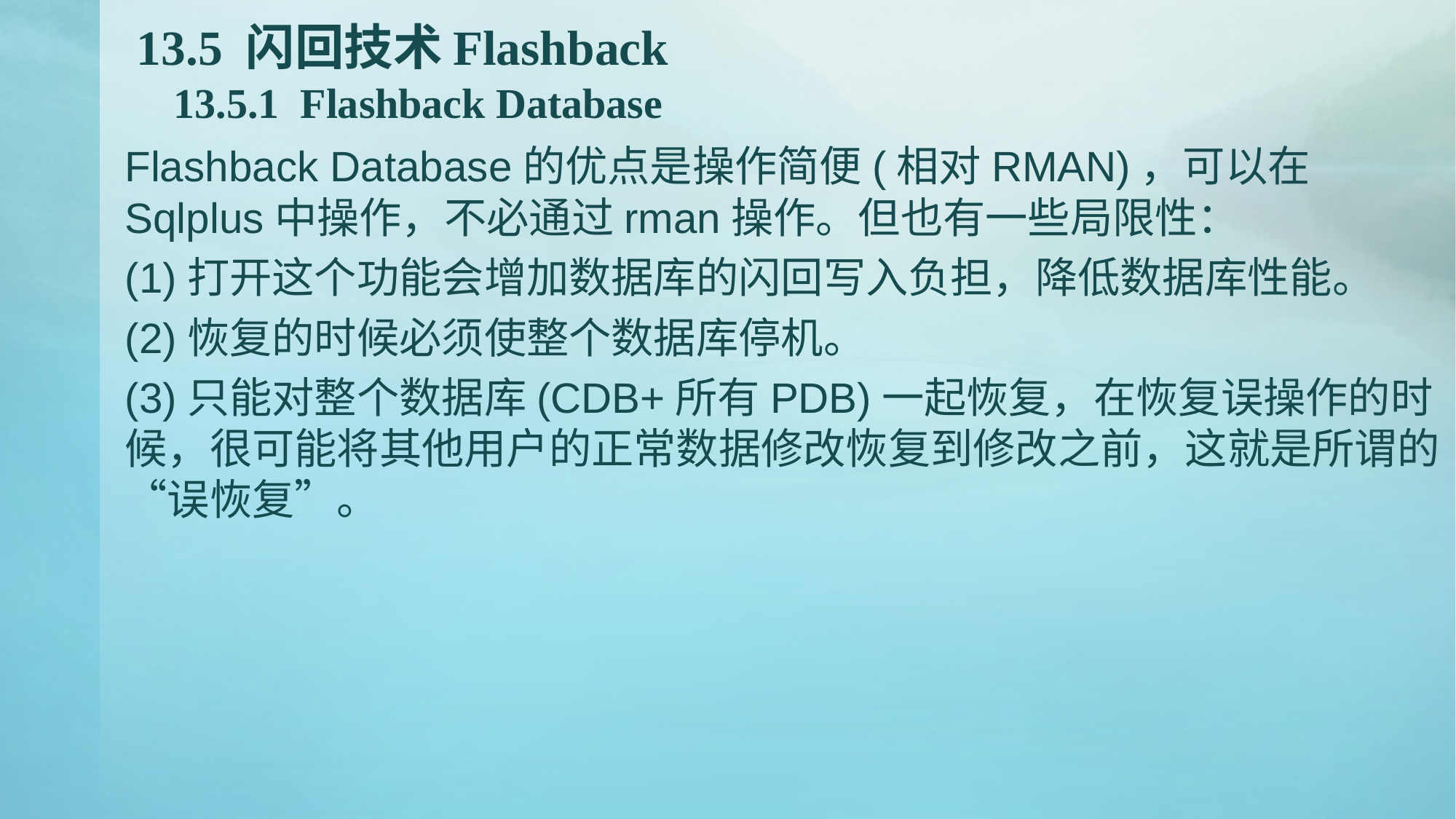

# 13.5 闪回技术Flashback 13.5.1  Flashback Database
Flashback Database的优点是操作简便(相对RMAN)，可以在Sqlplus中操作，不必通过rman操作。但也有一些局限性：
(1)打开这个功能会增加数据库的闪回写入负担，降低数据库性能。
(2)恢复的时候必须使整个数据库停机。
(3)只能对整个数据库(CDB+所有PDB)一起恢复，在恢复误操作的时候，很可能将其他用户的正常数据修改恢复到修改之前，这就是所谓的“误恢复”。